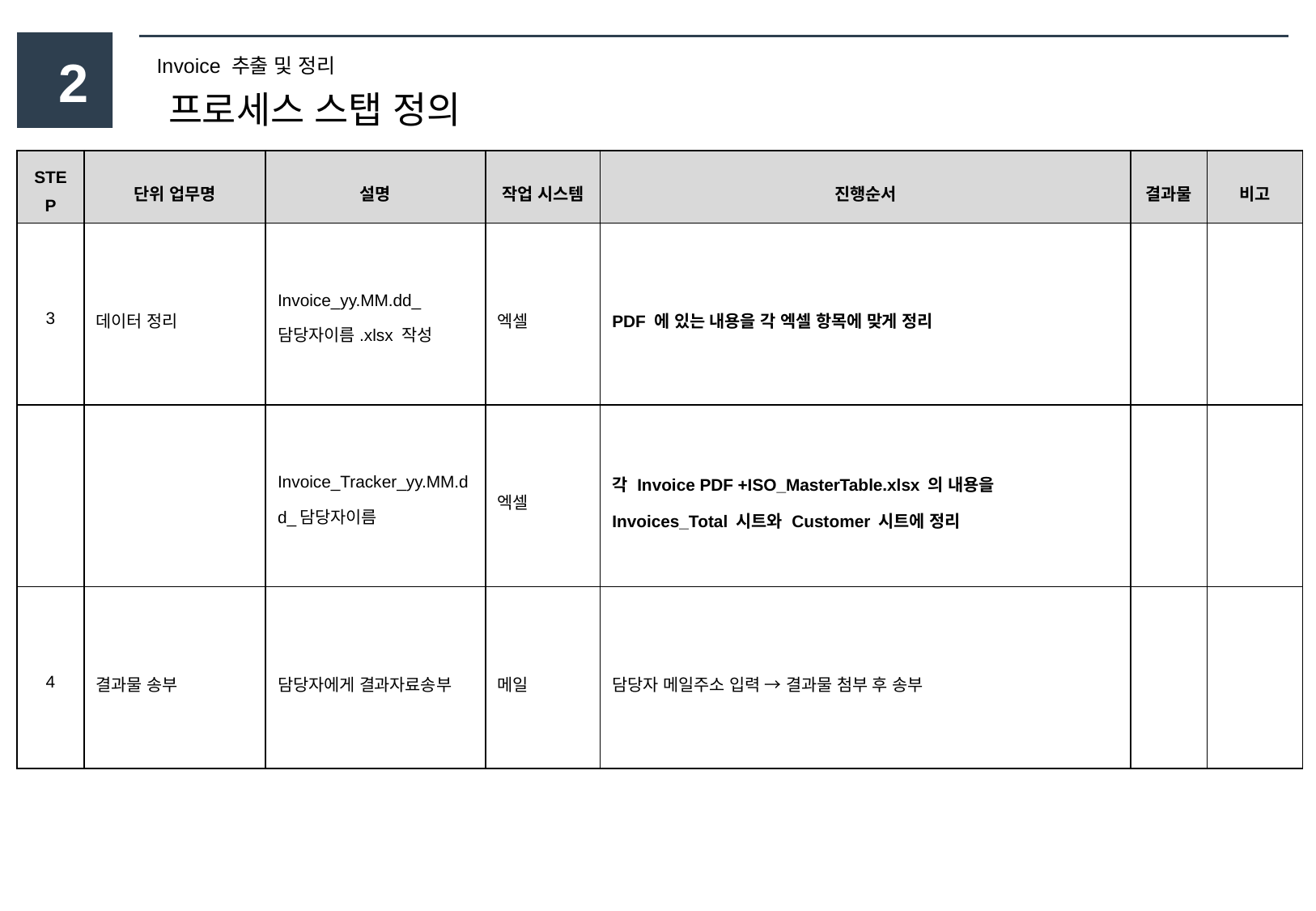

2
Invoice 추출 및 정리
프로세스 스탭 정의
| STEP | 단위 업무명 | 설명 | 작업 시스템 | 진행순서 | 결과물 | 비고 |
| --- | --- | --- | --- | --- | --- | --- |
| 3 | 데이터 정리 | Invoice\_yy.MM.dd\_담당자이름.xlsx 작성 | 엑셀 | PDF 에 있는 내용을 각 엑셀 항목에 맞게 정리 |  |  |
|  |  | Invoice\_Tracker\_yy.MM.dd\_담당자이름 | 엑셀 | 각 Invoice PDF +ISO\_MasterTable.xlsx 의 내용을 Invoices\_Total 시트와 Customer 시트에 정리 |  |  |
| 4 | 결과물 송부 | 담당자에게 결과자료송부 | 메일 | 담당자 메일주소 입력 → 결과물 첨부 후 송부 |  |  |